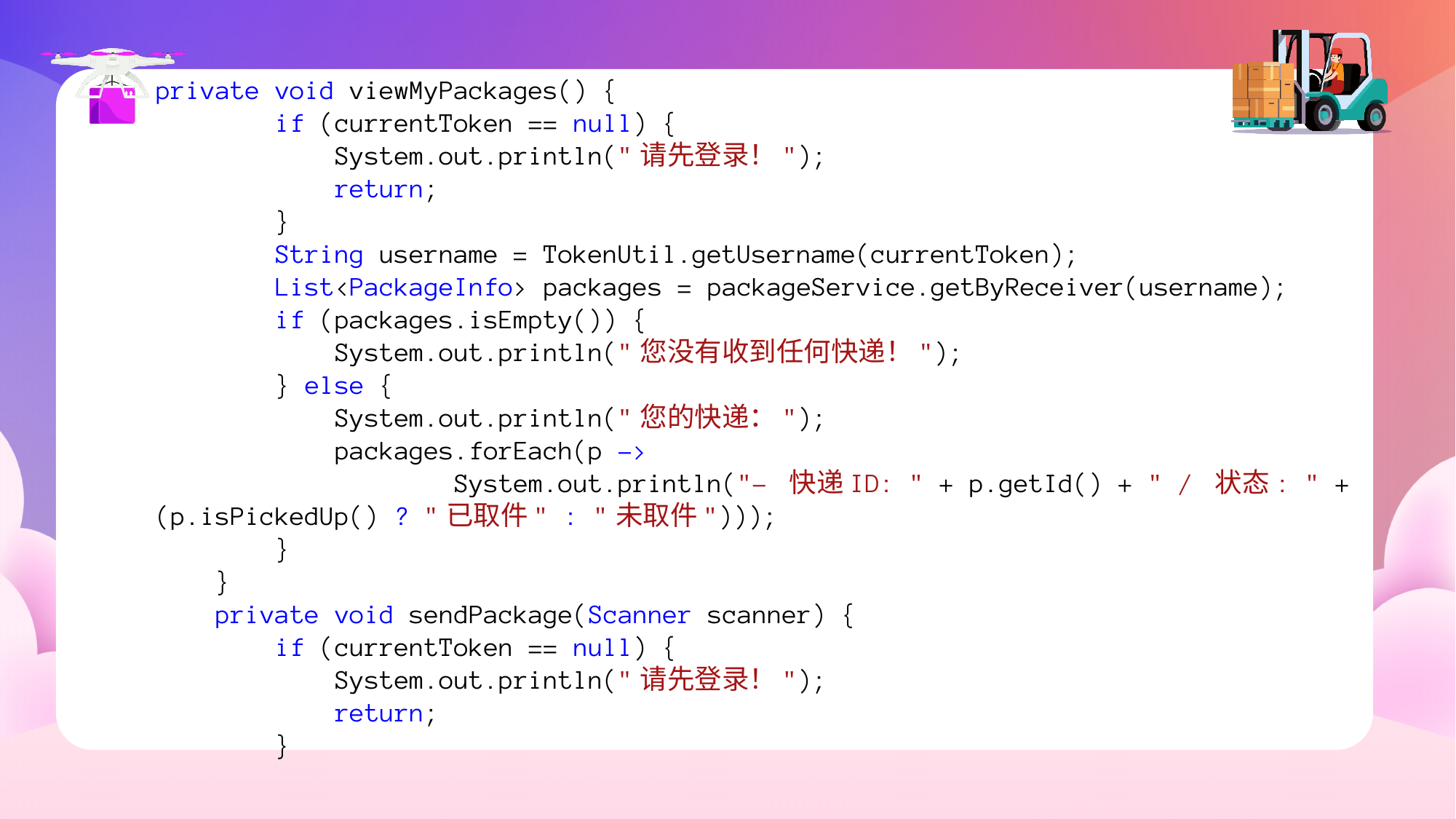

private void viewMyPackages() {
        if (currentToken == null) {
            System.out.println("请先登录！");
            return;
        }
        String username = TokenUtil.getUsername(currentToken);
        List<PackageInfo> packages = packageService.getByReceiver(username);
        if (packages.isEmpty()) {
            System.out.println("您没有收到任何快递！");
        } else {
            System.out.println("您的快递：");
            packages.forEach(p ->
                    System.out.println("- 快递ID: " + p.getId() + " / 状态: " + (p.isPickedUp() ? "已取件" : "未取件")));
        }
    }
    private void sendPackage(Scanner scanner) {
        if (currentToken == null) {
            System.out.println("请先登录！");
            return;
        }